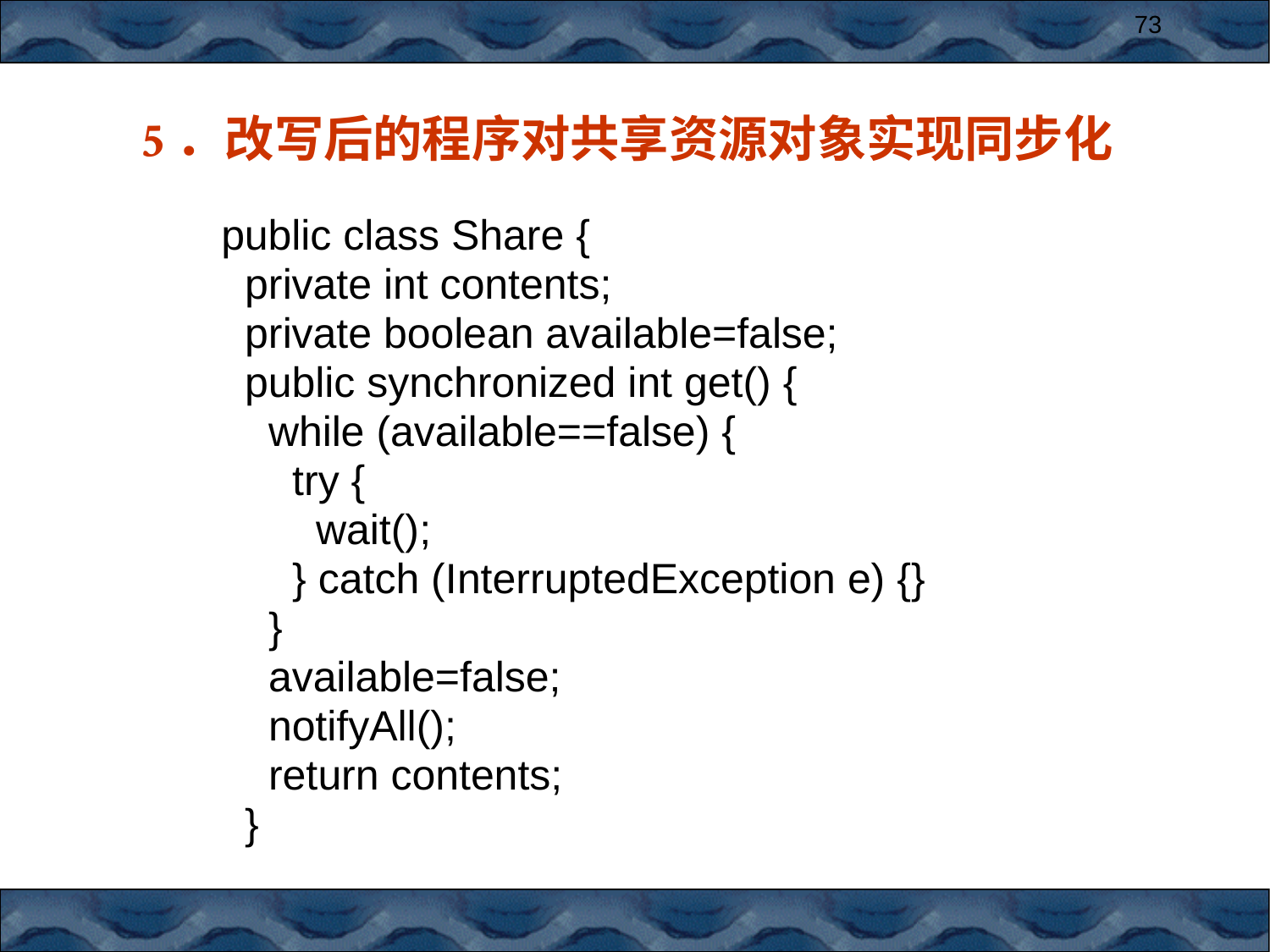

73
# 5．改写后的程序对共享资源对象实现同步化
public class Share {
  private int contents;
  private boolean available=false;
  public synchronized int get() {
    while (available==false) {
      try {
        wait();
      } catch (InterruptedException e) {}
    }
    available=false;
    notifyAll();
    return contents;
  }